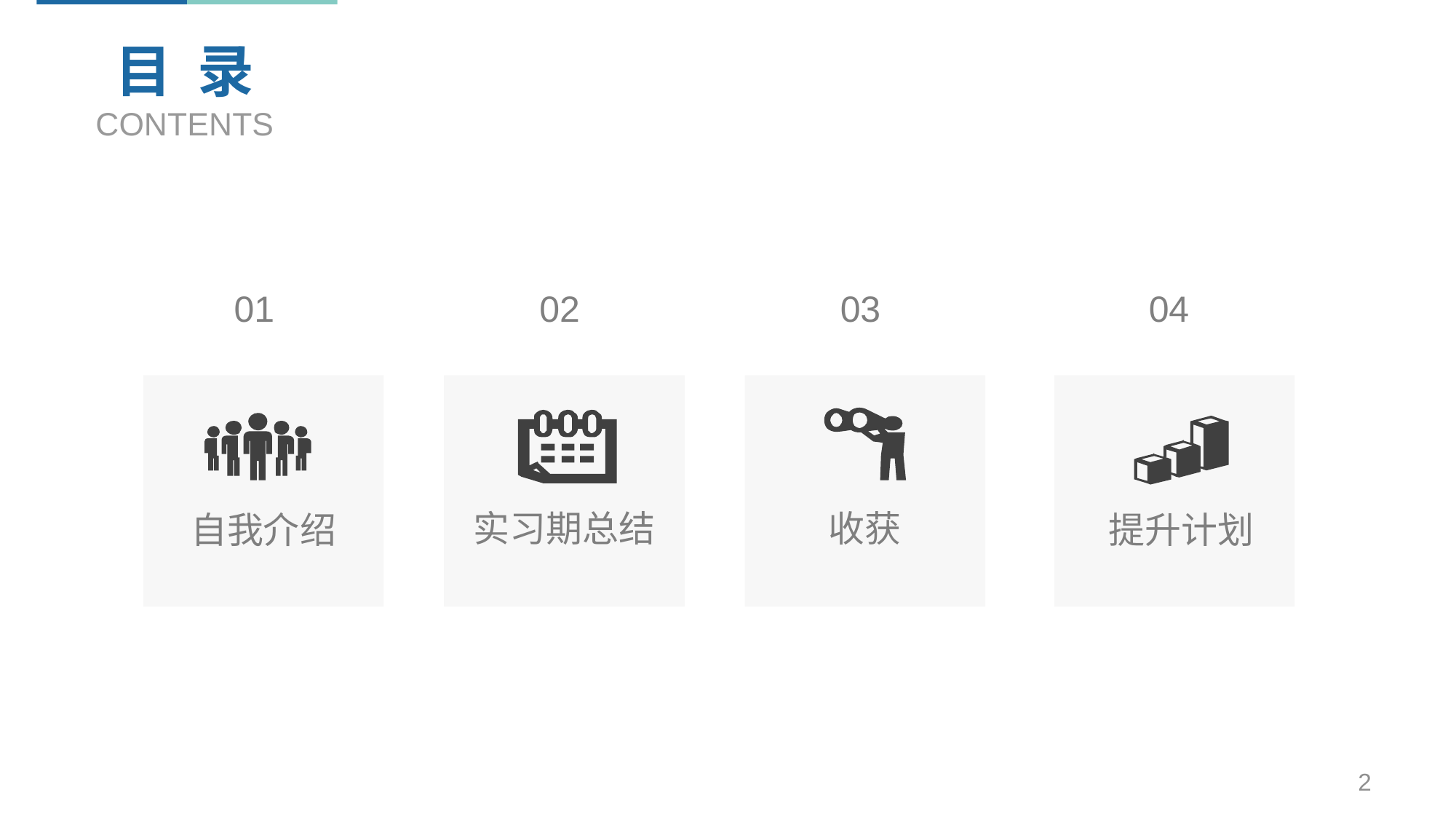

目  录
CONTENTS

01
02
03
04

收获
实习期总结
自我介绍
提升计划
2